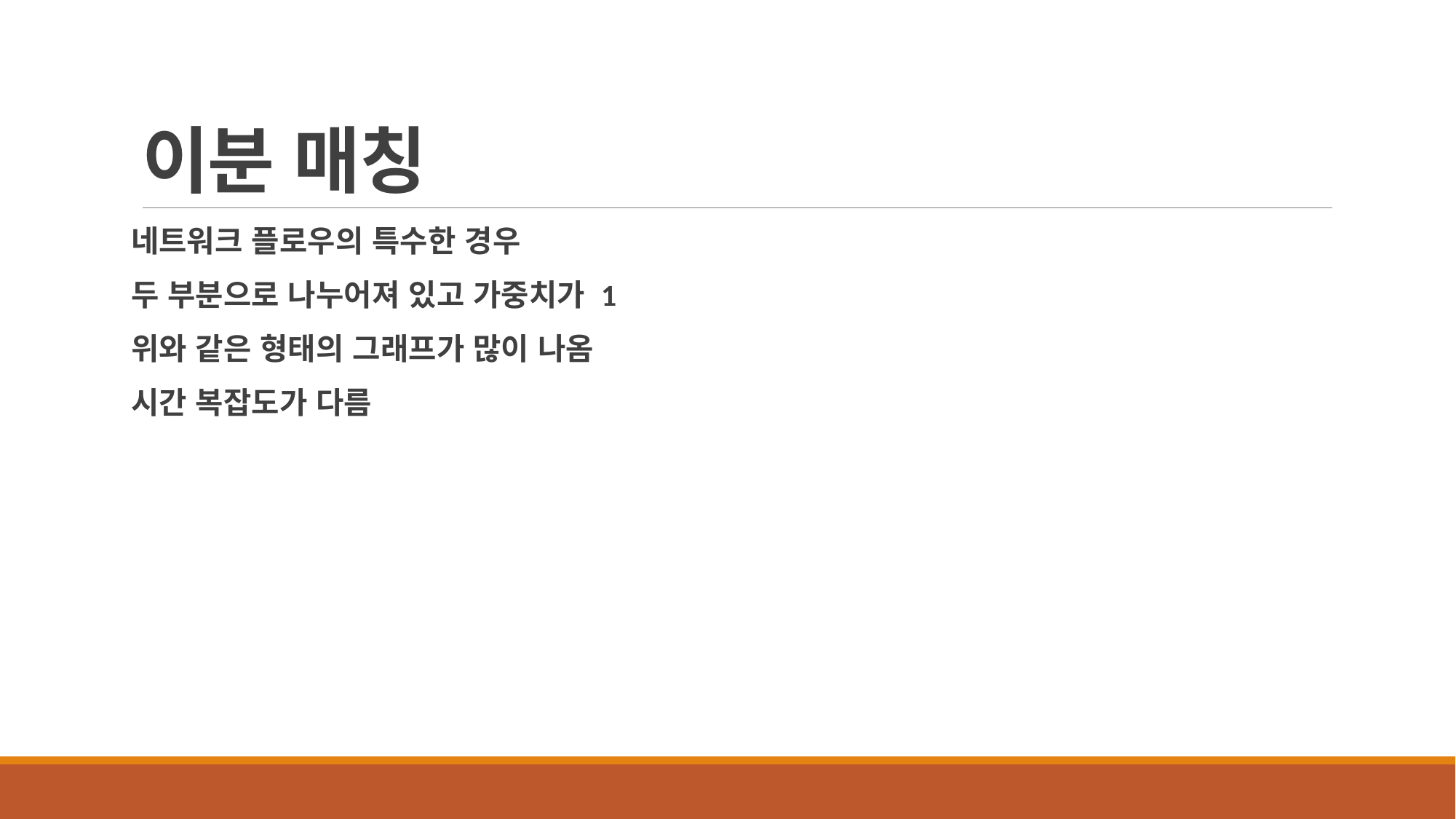

# 이분 매칭
네트워크 플로우의 특수한 경우
두 부분으로 나누어져 있고 가중치가 1
위와 같은 형태의 그래프가 많이 나옴
시간 복잡도가 다름